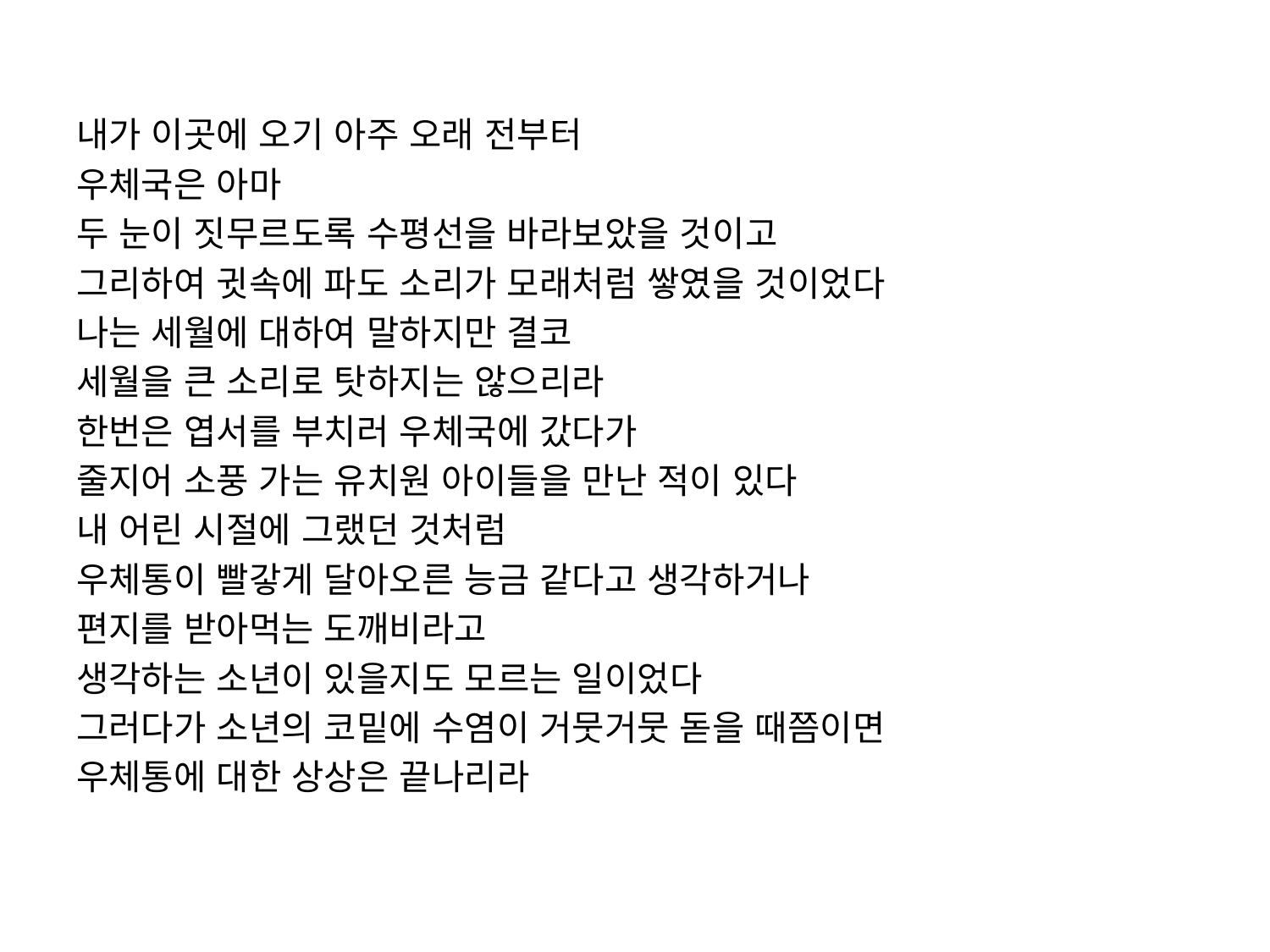

내가 이곳에 오기 아주 오래 전부터
우체국은 아마
두 눈이 짓무르도록 수평선을 바라보았을 것이고
그리하여 귓속에 파도 소리가 모래처럼 쌓였을 것이었다
나는 세월에 대하여 말하지만 결코
세월을 큰 소리로 탓하지는 않으리라
한번은 엽서를 부치러 우체국에 갔다가
줄지어 소풍 가는 유치원 아이들을 만난 적이 있다
내 어린 시절에 그랬던 것처럼
우체통이 빨갛게 달아오른 능금 같다고 생각하거나
편지를 받아먹는 도깨비라고
생각하는 소년이 있을지도 모르는 일이었다
그러다가 소년의 코밑에 수염이 거뭇거뭇 돋을 때쯤이면
우체통에 대한 상상은 끝나리라